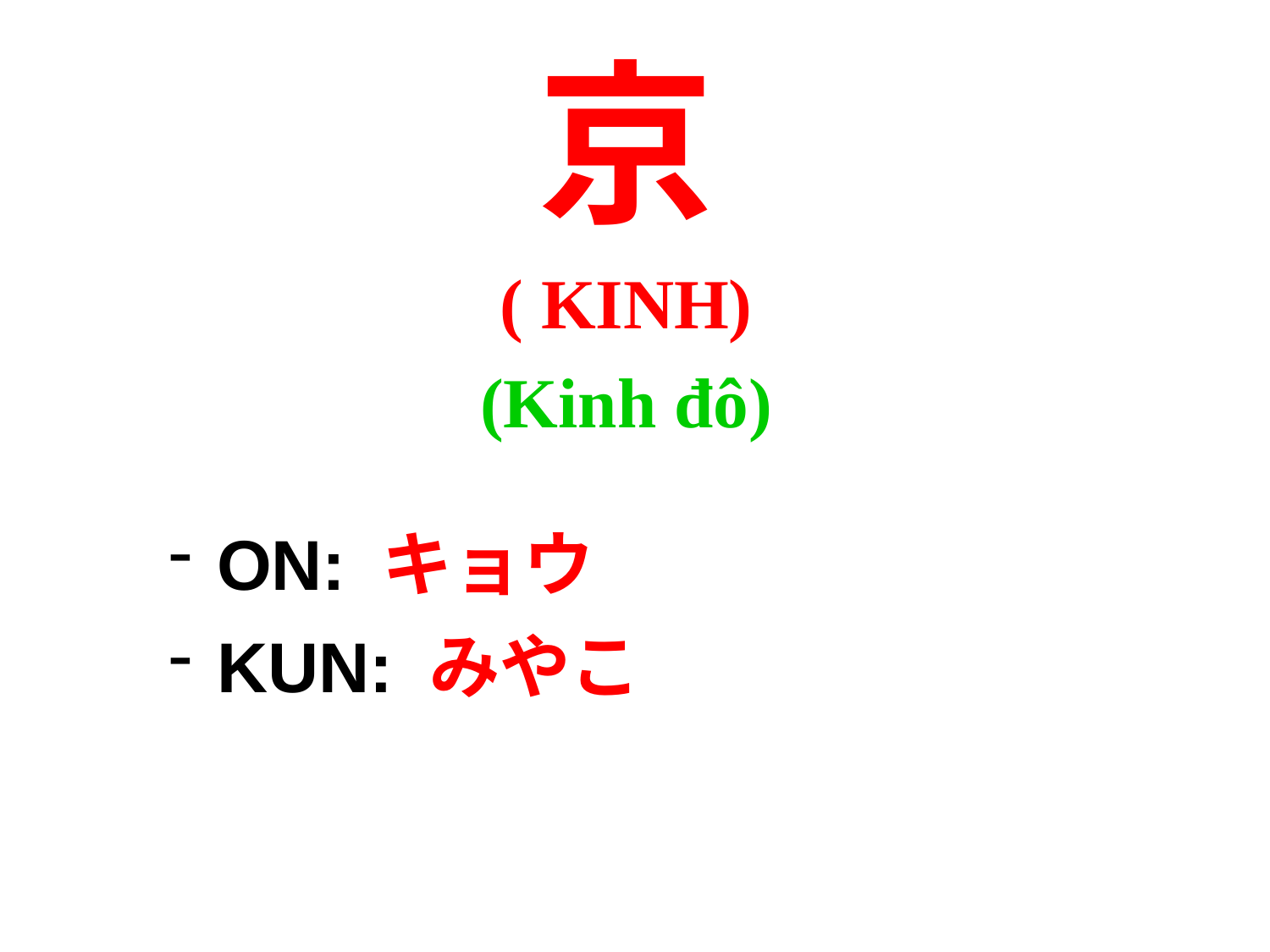

京
( KINH)
(Kinh đô)
ON: キョウ
KUN: みやこ